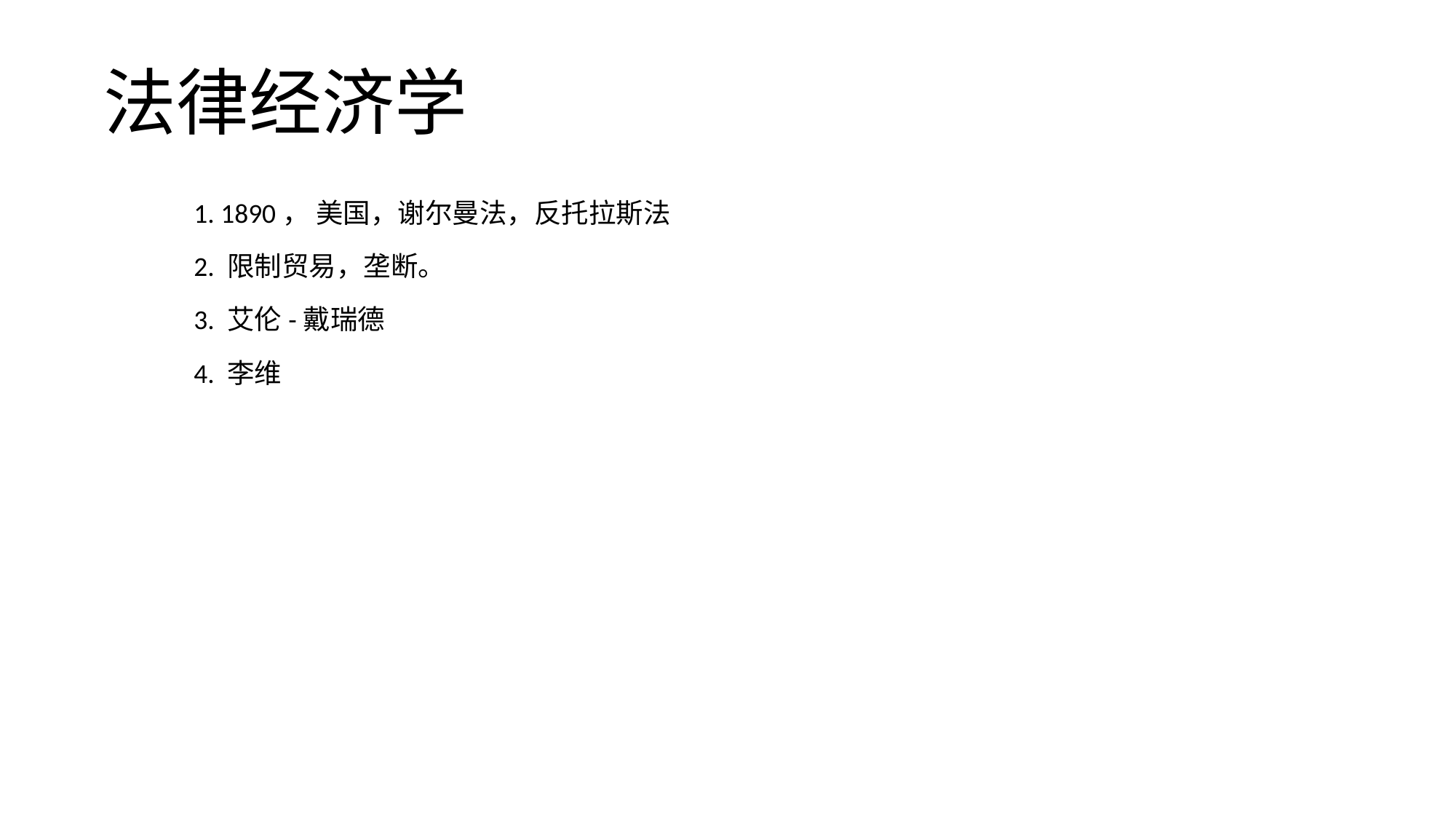

# 法律经济学
1. 1890， 美国，谢尔曼法，反托拉斯法
2. 限制贸易，垄断。
3. 艾伦-戴瑞德
4. 李维